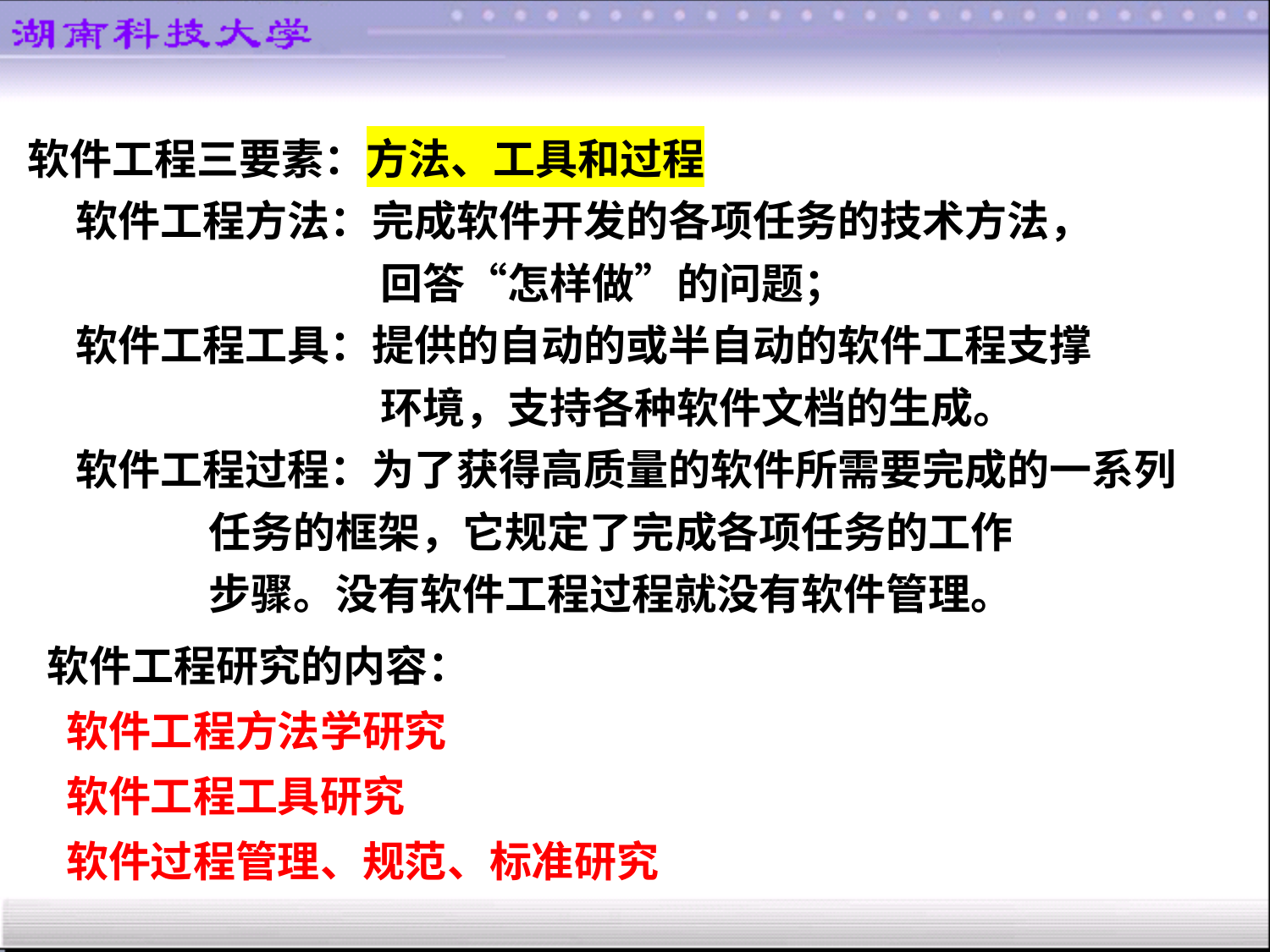

软件工程三要素：方法、工具和过程
    软件工程方法：完成软件开发的各项任务的技术方法，
                                    回答“怎样做”的问题；
    软件工程工具：提供的自动的或半自动的软件工程支撑
                                    环境，支持各种软件文档的生成。
    软件工程过程：为了获得高质量的软件所需要完成的一系列
                  任务的框架，它规定了完成各项任务的工作
                  步骤。没有软件工程过程就没有软件管理。
 软件工程研究的内容：
   软件工程方法学研究
   软件工程工具研究
   软件过程管理、规范、标准研究